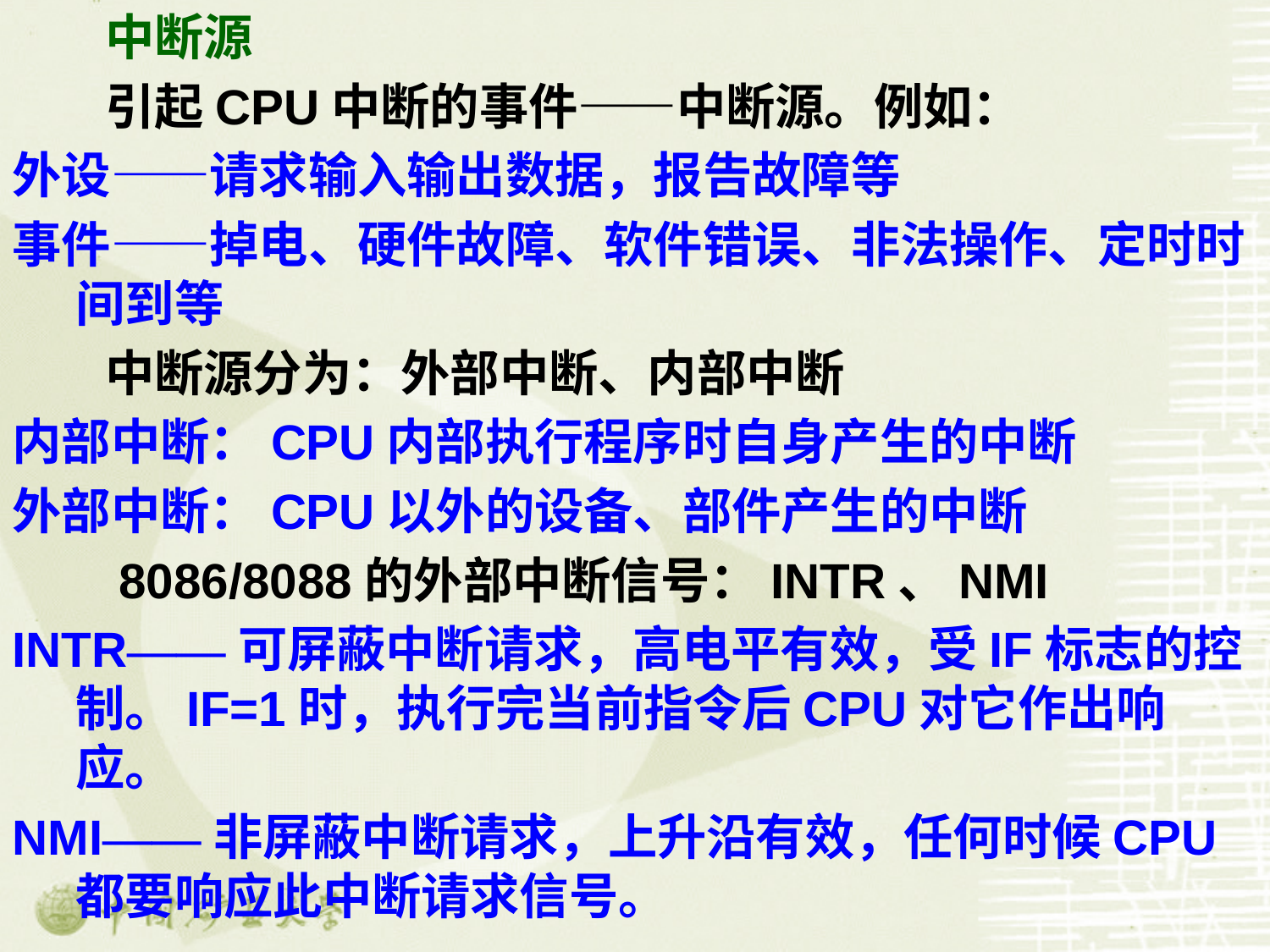

中断源
引起CPU中断的事件——中断源。例如：
外设——请求输入输出数据，报告故障等
事件——掉电、硬件故障、软件错误、非法操作、定时时间到等
中断源分为：外部中断、内部中断
内部中断：CPU内部执行程序时自身产生的中断
外部中断：CPU以外的设备、部件产生的中断
 8086/8088的外部中断信号：INTR、NMI
INTR——可屏蔽中断请求，高电平有效，受IF标志的控制。IF=1时，执行完当前指令后CPU对它作出响应。
NMI——非屏蔽中断请求，上升沿有效，任何时候CPU都要响应此中断请求信号。